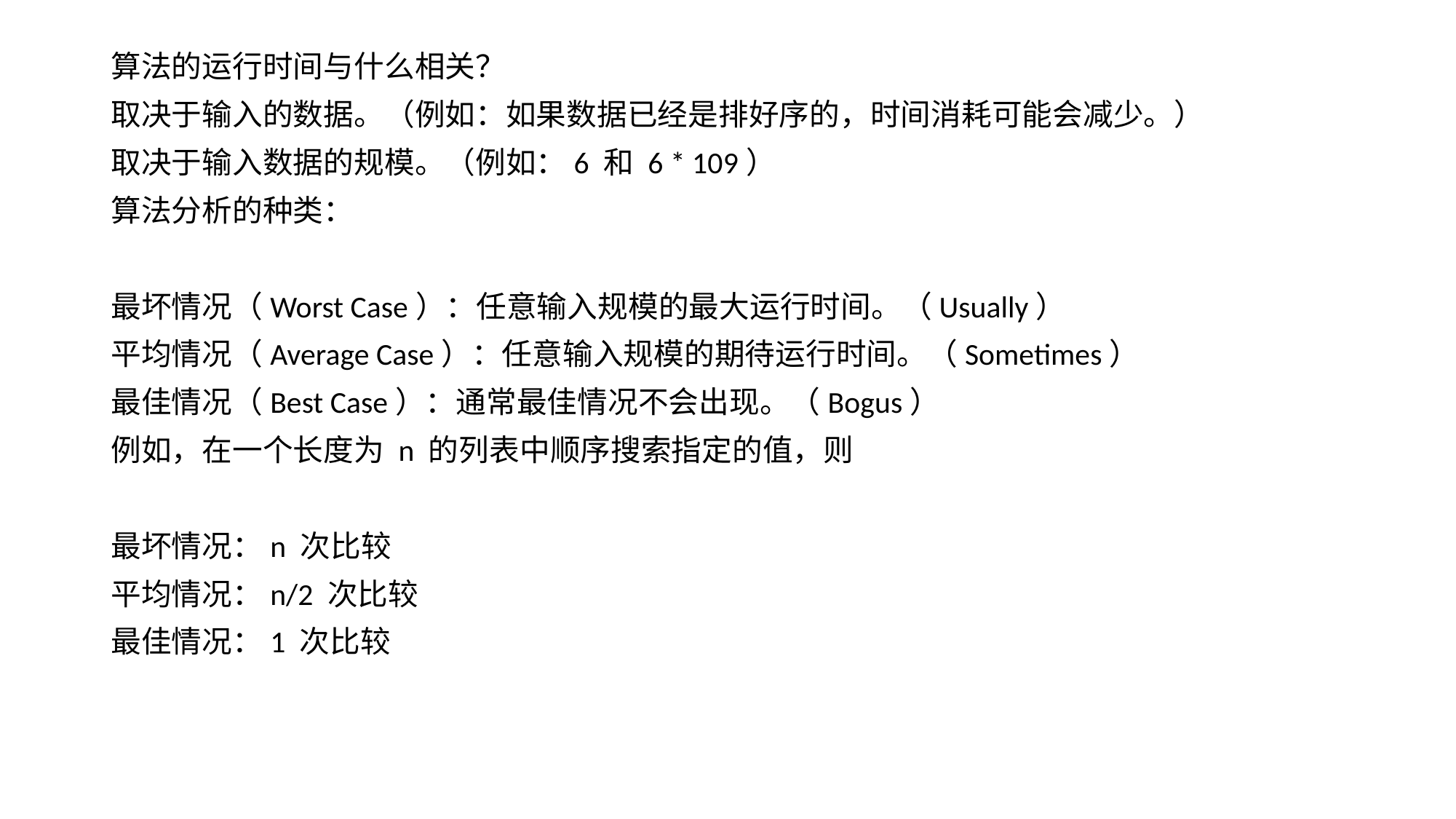

算法的运行时间与什么相关？
取决于输入的数据。（例如：如果数据已经是排好序的，时间消耗可能会减少。）
取决于输入数据的规模。（例如：6 和 6 * 109）
算法分析的种类：

最坏情况（Worst Case）：任意输入规模的最大运行时间。（Usually）
平均情况（Average Case）：任意输入规模的期待运行时间。（Sometimes）
最佳情况（Best Case）：通常最佳情况不会出现。（Bogus）
例如，在一个长度为 n 的列表中顺序搜索指定的值，则

最坏情况：n 次比较
平均情况：n/2 次比较
最佳情况：1 次比较